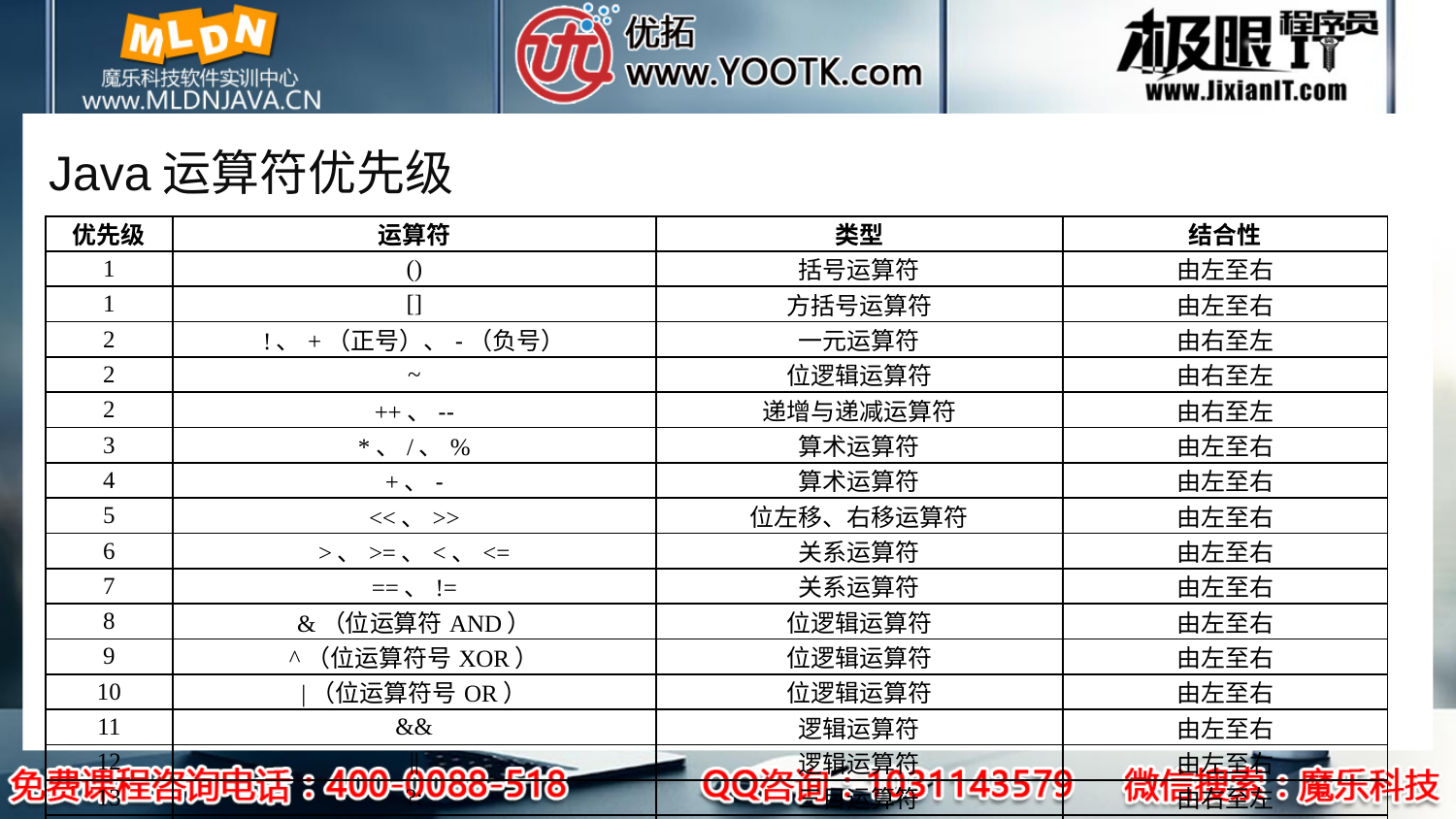

# Java运算符优先级
| 优先级 | 运算符 | 类型 | 结合性 |
| --- | --- | --- | --- |
| 1 | () | 括号运算符 | 由左至右 |
| 1 | [] | 方括号运算符 | 由左至右 |
| 2 | !、+（正号）、-（负号） | 一元运算符 | 由右至左 |
| 2 | ~ | 位逻辑运算符 | 由右至左 |
| 2 | ++、-- | 递增与递减运算符 | 由右至左 |
| 3 | \*、/、% | 算术运算符 | 由左至右 |
| 4 | +、- | 算术运算符 | 由左至右 |
| 5 | <<、>> | 位左移、右移运算符 | 由左至右 |
| 6 | >、>=、<、<= | 关系运算符 | 由左至右 |
| 7 | ==、!= | 关系运算符 | 由左至右 |
| 8 | &（位运算符AND） | 位逻辑运算符 | 由左至右 |
| 9 | ^（位运算符号XOR） | 位逻辑运算符 | 由左至右 |
| 10 | |（位运算符号OR） | 位逻辑运算符 | 由左至右 |
| 11 | && | 逻辑运算符 | 由左至右 |
| 12 | || | 逻辑运算符 | 由左至右 |
| 13 | ?: | 三目运算符 | 由右至左 |
| 14 | = | 赋值运算符 | 由右至左 |